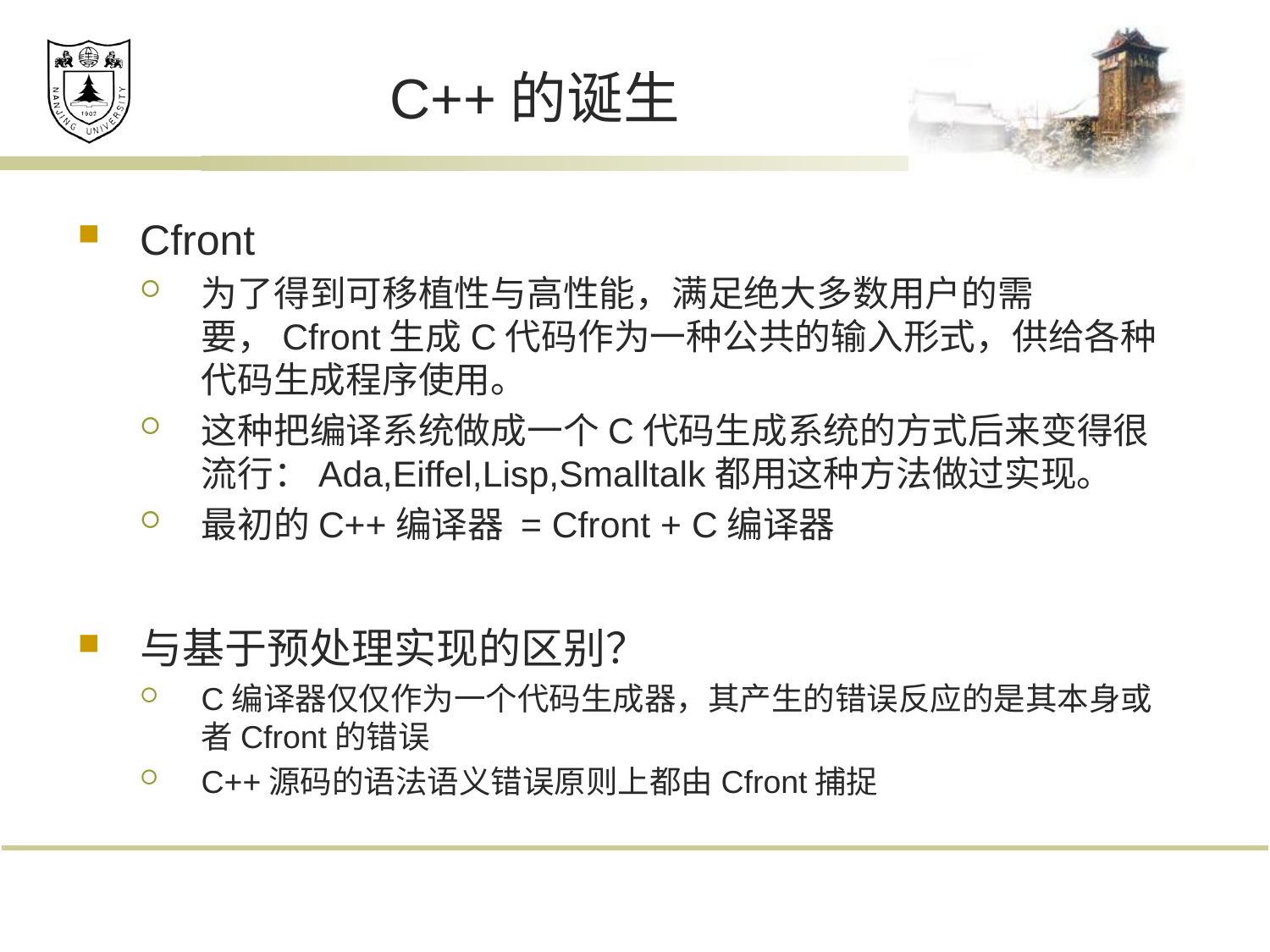

# C++的诞生
Cfront
为了得到可移植性与高性能，满足绝大多数用户的需要，Cfront生成C代码作为一种公共的输入形式，供给各种代码生成程序使用。
这种把编译系统做成一个C代码生成系统的方式后来变得很流行：Ada,Eiffel,Lisp,Smalltalk都用这种方法做过实现。
最初的C++编译器 = Cfront + C编译器

与基于预处理实现的区别？
C编译器仅仅作为一个代码生成器，其产生的错误反应的是其本身或者Cfront的错误
C++源码的语法语义错误原则上都由Cfront捕捉

13